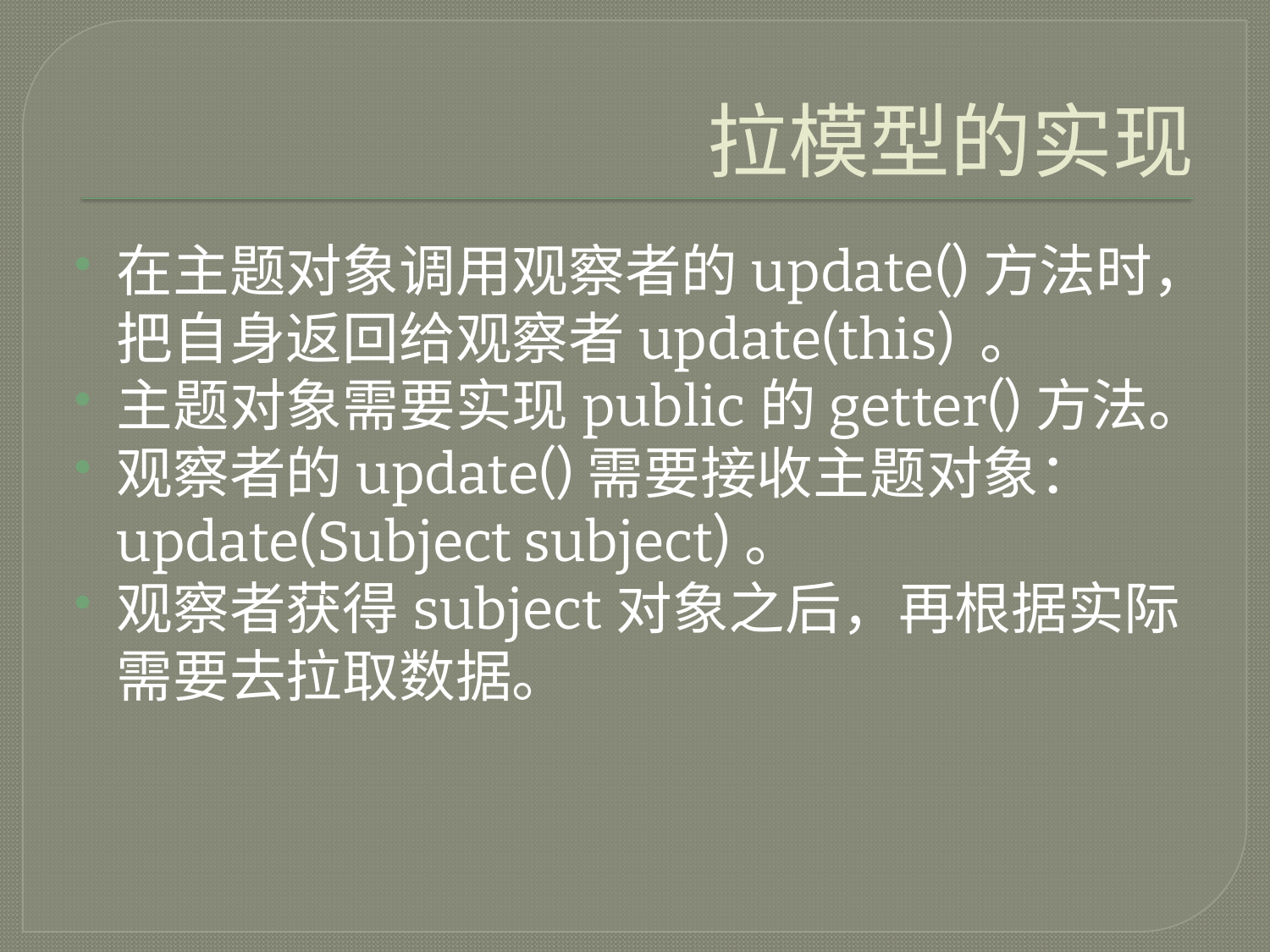

# 拉模型的实现
在主题对象调用观察者的update()方法时，把自身返回给观察者update(this) 。
主题对象需要实现public的getter()方法。
观察者的update()需要接收主题对象： update(Subject subject)。
观察者获得subject对象之后，再根据实际需要去拉取数据。